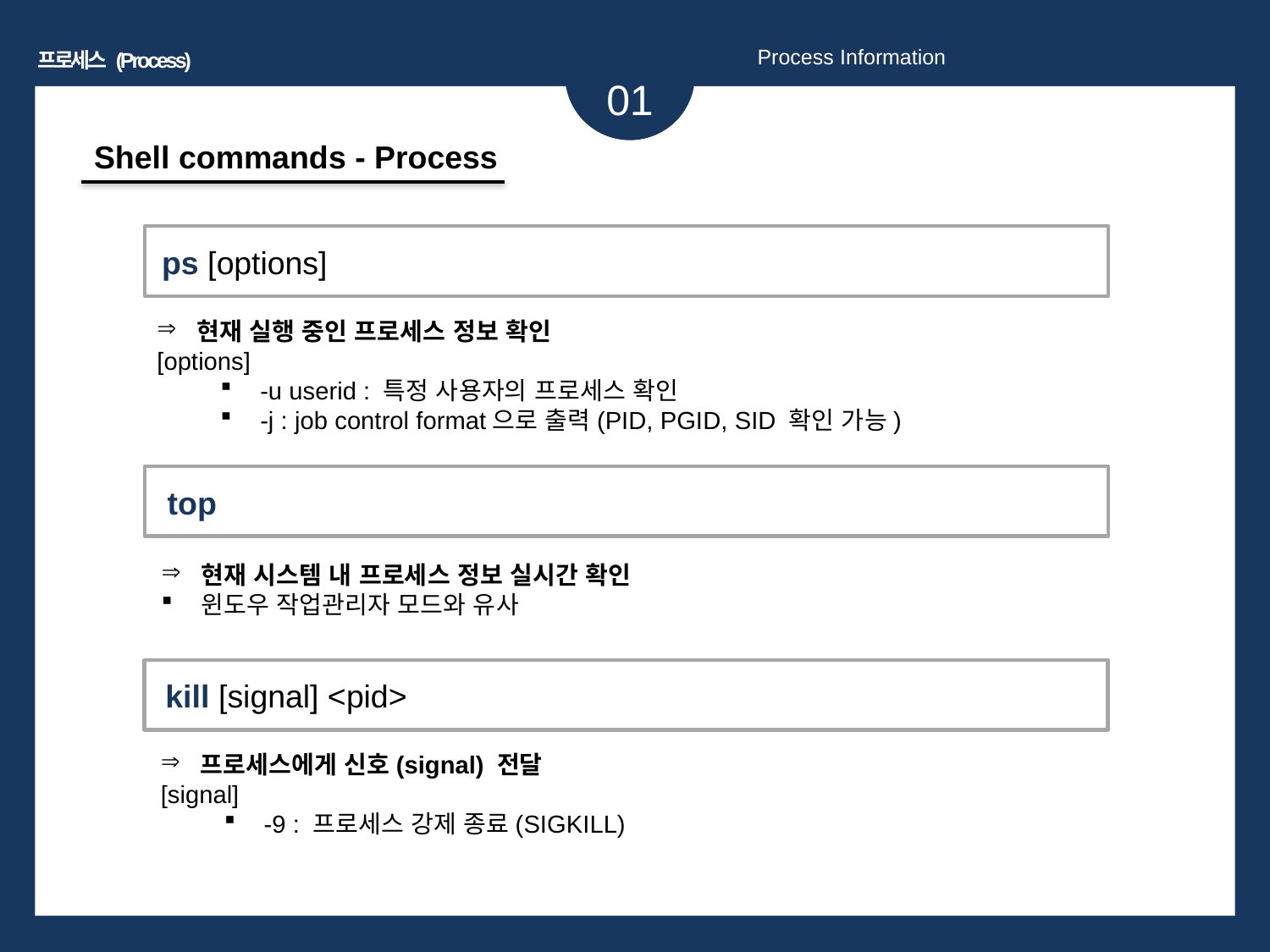

Process Information
프로세스 (Process)
01

Shell commands - Process

ps [options]
현재 실행 중인 프로세스 정보 확인
[options]
-u userid : 특정 사용자의 프로세스 확인
-j : job control format으로 출력(PID, PGID, SID 확인 가능)

top
현재 시스템 내 프로세스 정보 실시간 확인
윈도우 작업관리자 모드와 유사

kill [signal] <pid>
프로세스에게 신호(signal) 전달
[signal]
-9 : 프로세스 강제 종료(SIGKILL)